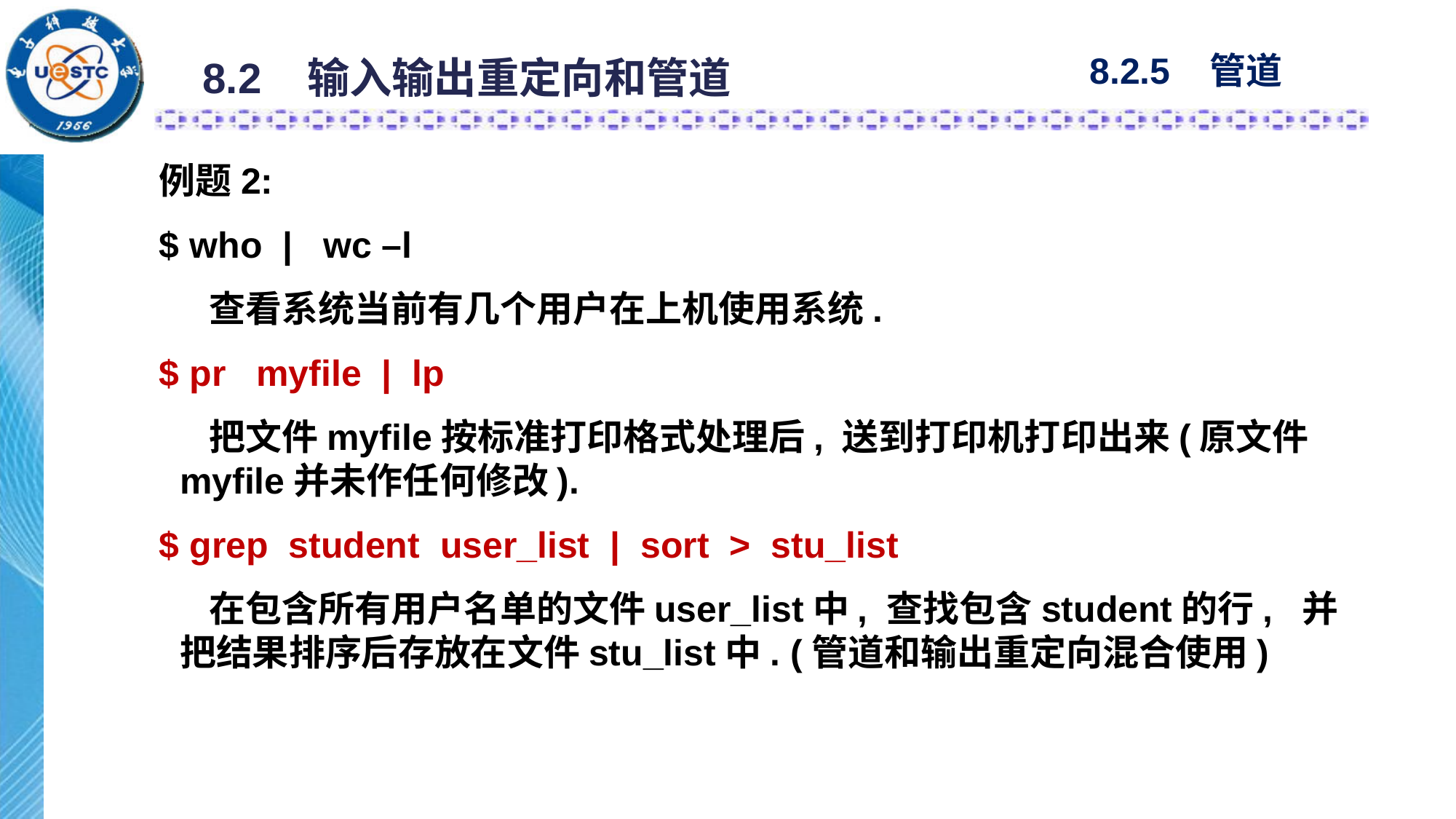

8.2.5   管道
# 8.2   输入输出重定向和管道
例题2:
$ who  |   wc –l
     查看系统当前有几个用户在上机使用系统.
$ pr   myfile  |  lp
     把文件myfile按标准打印格式处理后, 送到打印机打印出来(原文件myfile并未作任何修改).
$ grep  student  user_list  |  sort  >  stu_list
     在包含所有用户名单的文件user_list中, 查找包含student的行,  并把结果排序后存放在文件stu_list中. (管道和输出重定向混合使用)